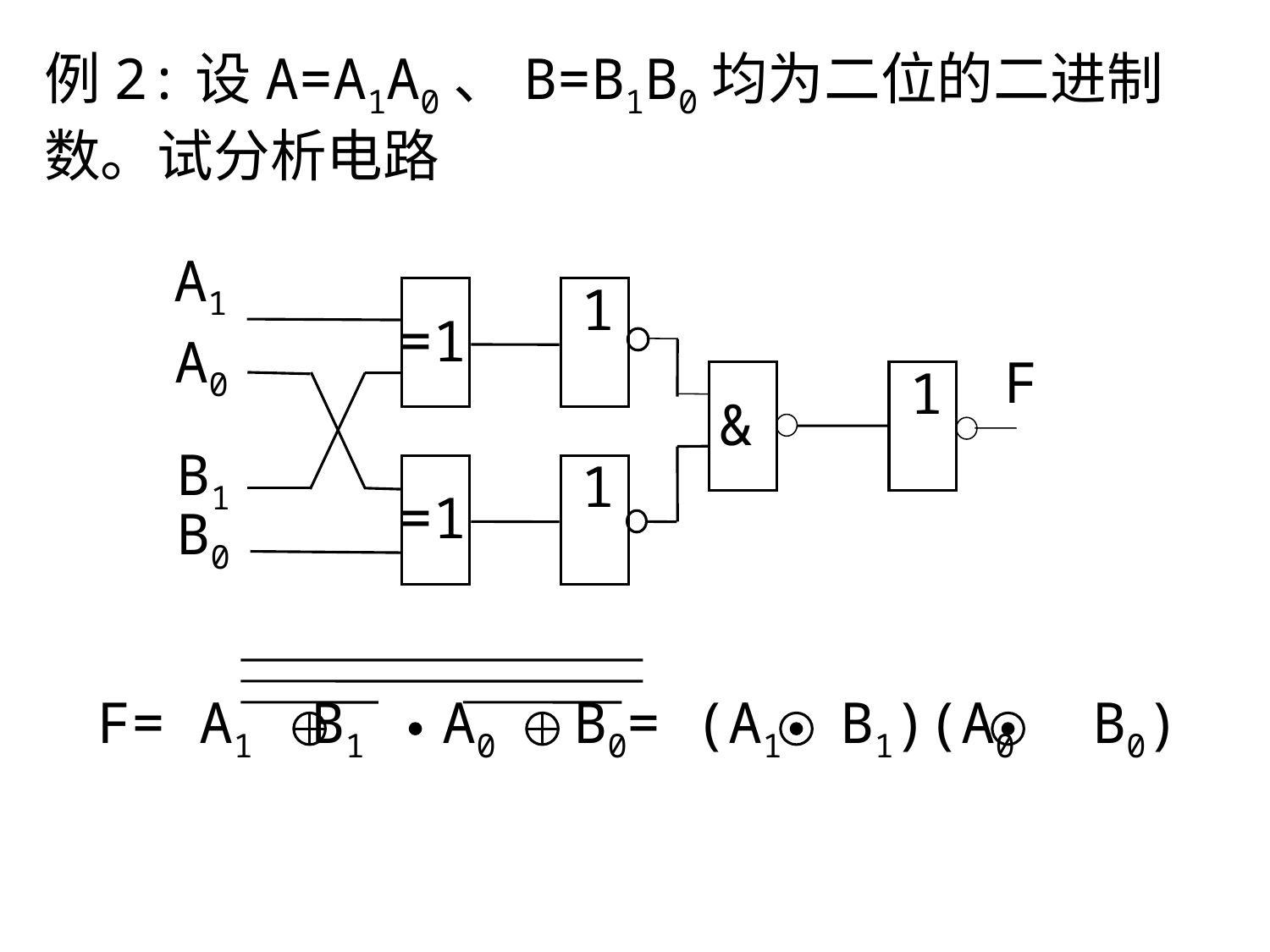

例2:设A=A1A0、B=B1B0均为二位的二进制数。试分析电路
A1
1

=1

A0

F

1

&

B1
1

=1

B0

F= A1   B1    A0    B0= (A1   B1)(A0    B0)

7